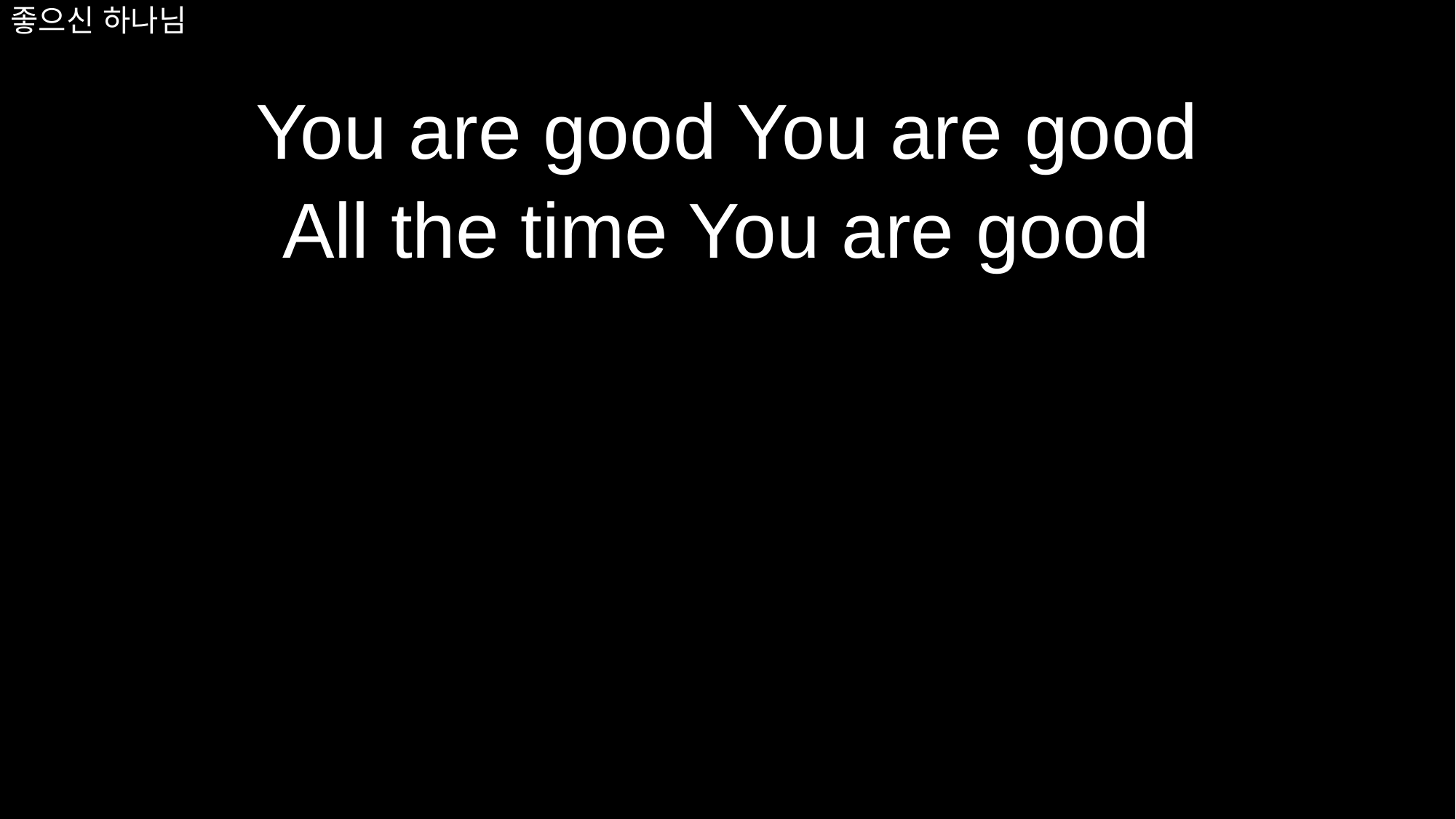

You are good You are good
All the time You are good

# 좋으신 하나님